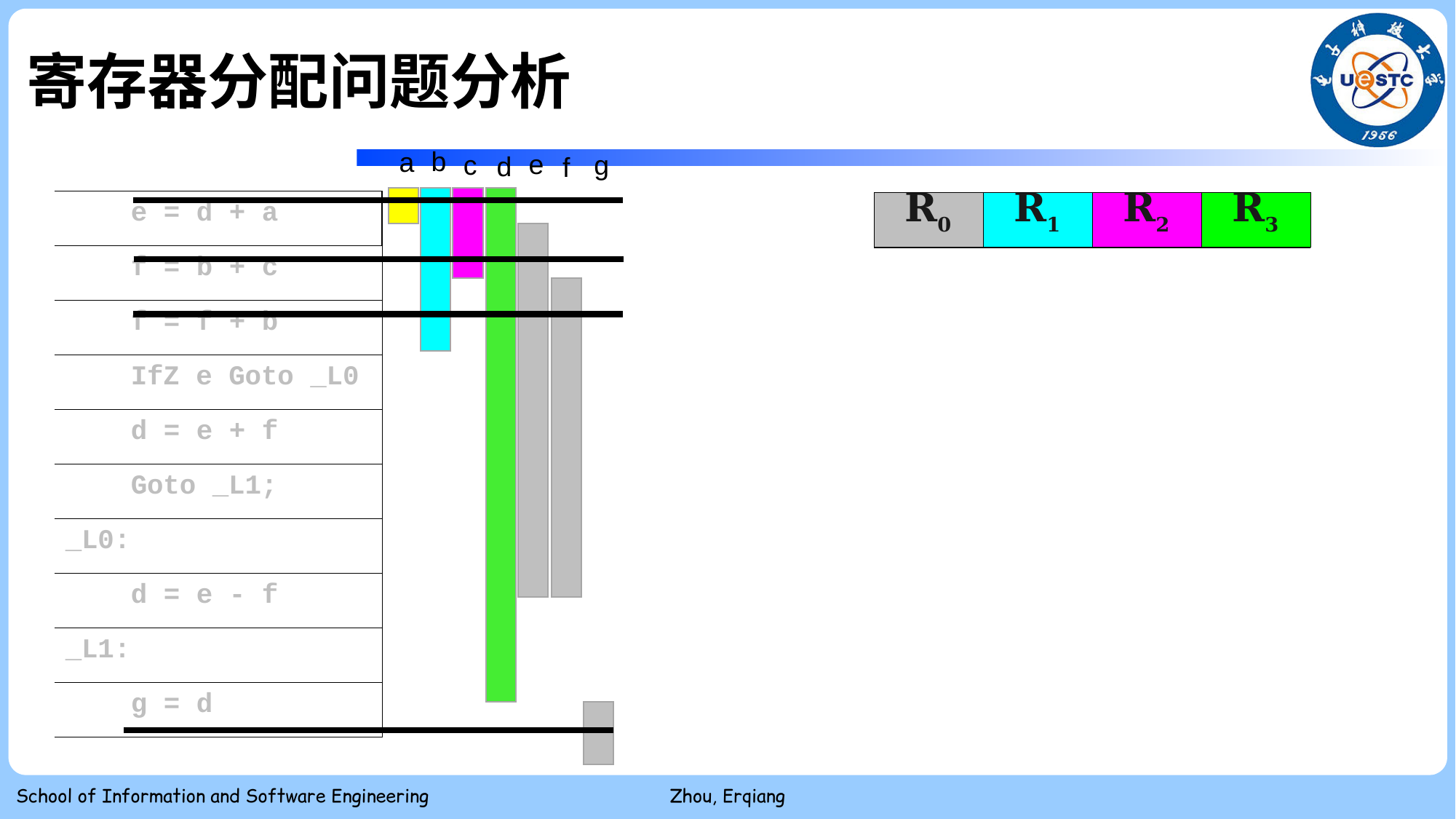

# 寄存器分配问题分析
b
a
e
c
g
d
f
|  |
| --- |
| e = d + a |
| f = b + c |
| f = f + b |
| IfZ e Goto \_L0 |
| d = e + f |
| Goto \_L1; |
| \_L0: |
| d = e - f |
| \_L1: |
| g = d |
|  |

| R0 | R1 | R2 | R3 |
| --- | --- | --- | --- |
R0
R1
R2
R2
| R0 | R1 | R2 | R3 |
| --- | --- | --- | --- |

School of Information and Software Engineering
Zhou, Erqiang
27